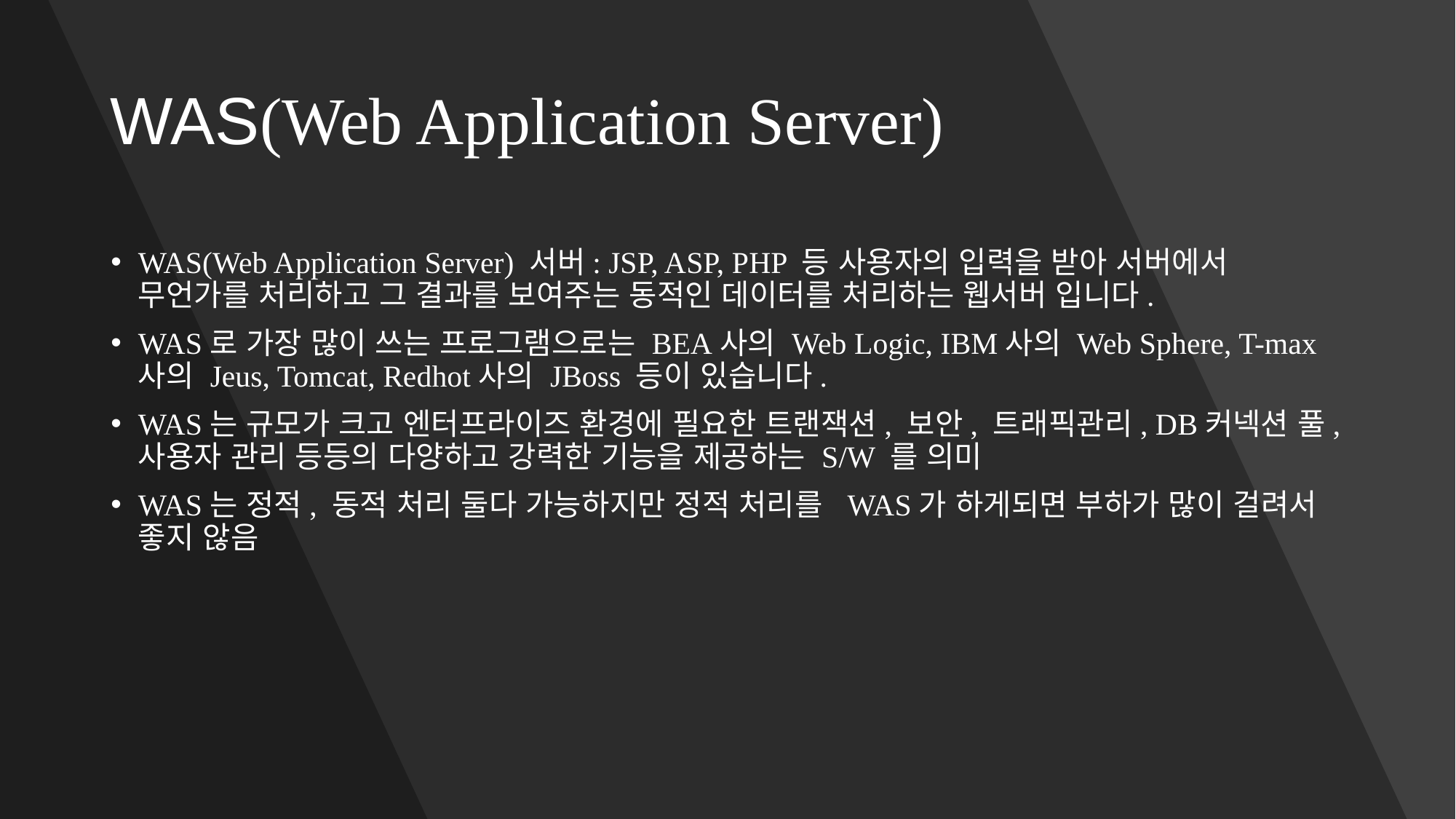

# WAS(Web Application Server)
WAS(Web Application Server) 서버: JSP, ASP, PHP 등 사용자의 입력을 받아 서버에서 무언가를 처리하고 그 결과를 보여주는 동적인 데이터를 처리하는 웹서버 입니다.
WAS로 가장 많이 쓰는 프로그램으로는 BEA사의 Web Logic, IBM사의 Web Sphere, T-max사의 Jeus, Tomcat, Redhot사의 JBoss 등이 있습니다.
WAS는 규모가 크고 엔터프라이즈 환경에 필요한 트랜잭션, 보안, 트래픽관리, DB커넥션 풀, 사용자 관리 등등의 다양하고 강력한 기능을 제공하는 S/W 를 의미
WAS는 정적, 동적 처리 둘다 가능하지만 정적 처리를  WAS가 하게되면 부하가 많이 걸려서 좋지 않음